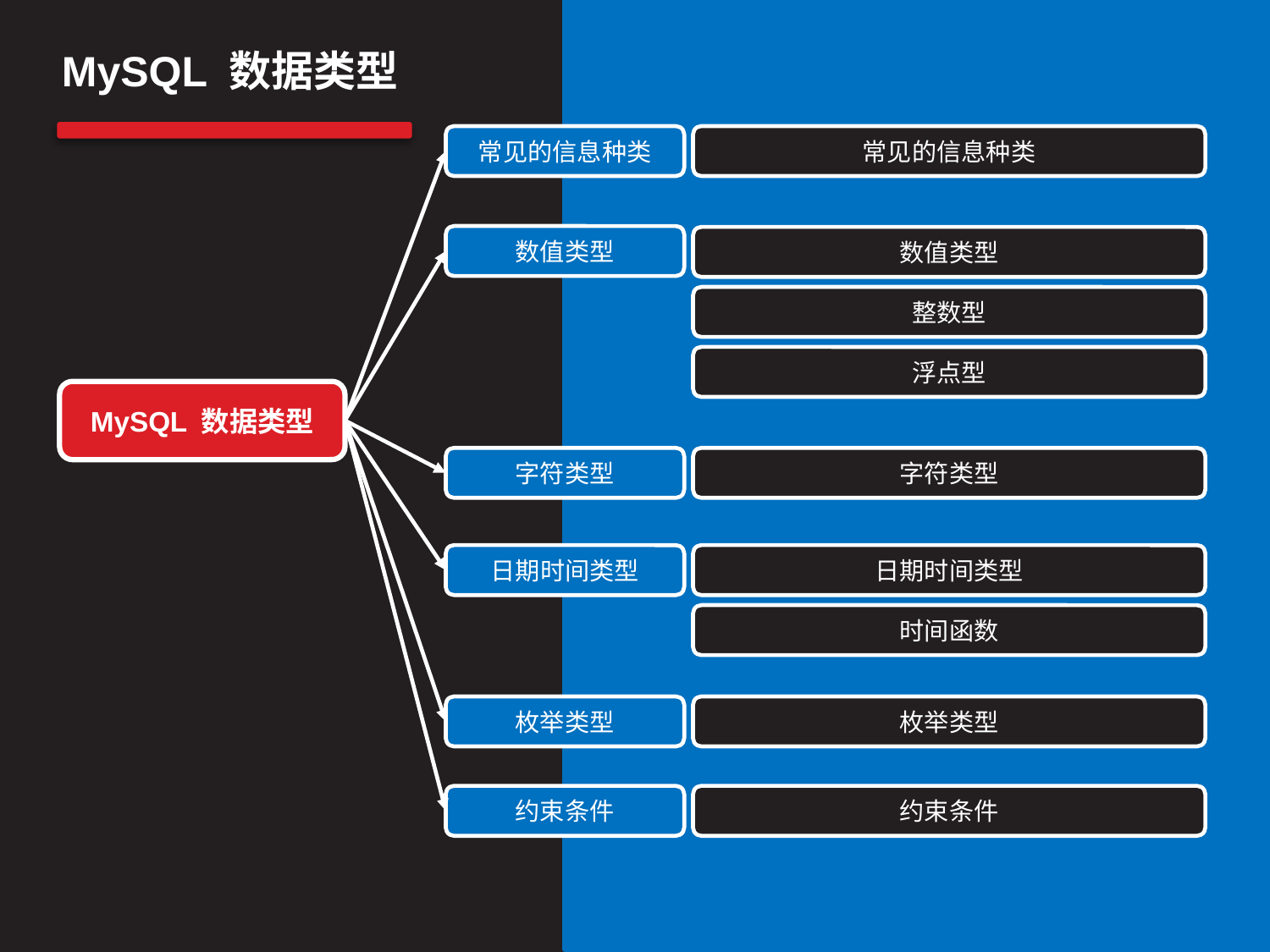

MySQL 数据类型

常见的信息种类
常见的信息种类
数值类型
数值类型
整数型
浮点型
MySQL 数据类型
字符类型
字符类型
日期时间类型
日期时间类型
时间函数
枚举类型
枚举类型
约束条件
约束条件